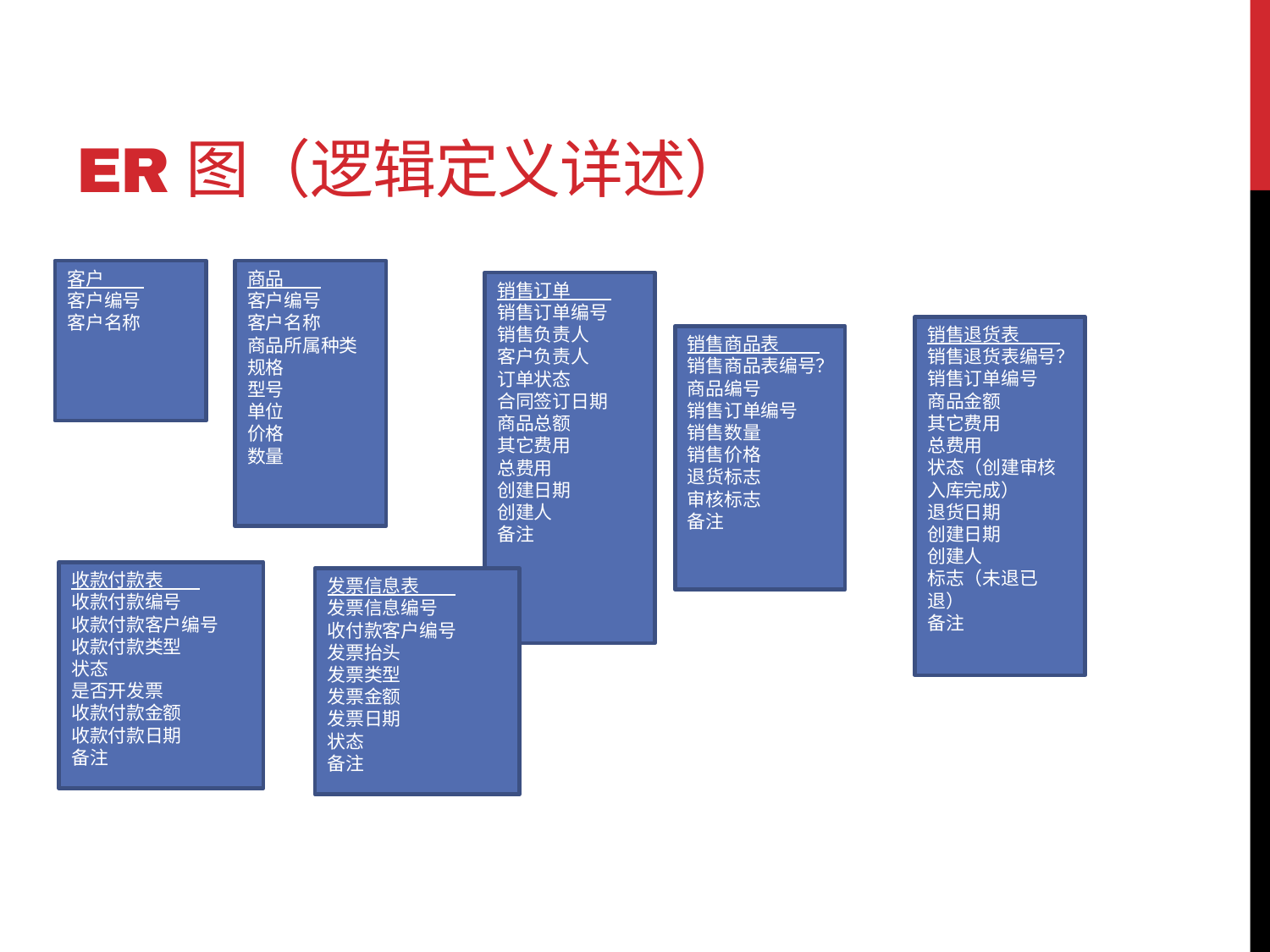

# ER图（逻辑定义详述）
商品
客户编号
客户名称
商品所属种类
规格
型号
单位
价格
数量

客户
客户编号
客户名称
销售订单
销售订单编号
销售负责人
客户负责人
订单状态
合同签订日期
商品总额
其它费用
总费用
创建日期
创建人
备注
销售退货表
销售退货表编号？
销售订单编号
商品金额
其它费用
总费用
状态（创建审核入库完成）
退货日期
创建日期
创建人
标志（未退已退）
备注
销售商品表
销售商品表编号？
商品编号
销售订单编号
销售数量
销售价格
退货标志
审核标志
备注
收款付款表
收款付款编号
收款付款客户编号
收款付款类型
状态
是否开发票
收款付款金额
收款付款日期
备注
发票信息表
发票信息编号
收付款客户编号
发票抬头
发票类型
发票金额
发票日期
状态
备注